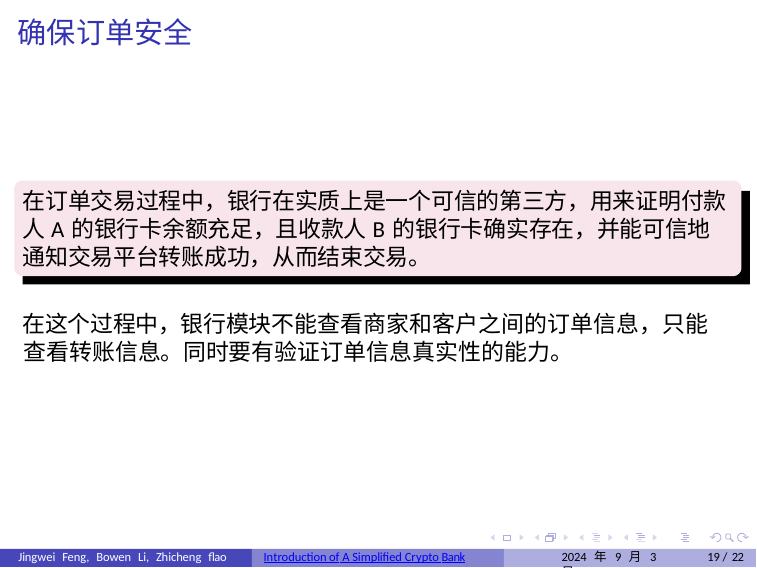

# 确保订单安全

在订单交易过程中，银行在实质上是一个可信的第三方，用来证明付款人A的银行卡余额充足，且收款人B的银行卡确实存在，并能可信地通知交易平台转账成功，从而结束交易。

在这个过程中，银行模块不能查看商家和客户之间的订单信息，只能
查看转账信息。同时要有验证订单信息真实性的能力。
Jingwei Feng, Bowen Li, Zhicheng flao
Introduction of A Simplified Crypto Bank
2024 年 9 月 3 日
19 / 22